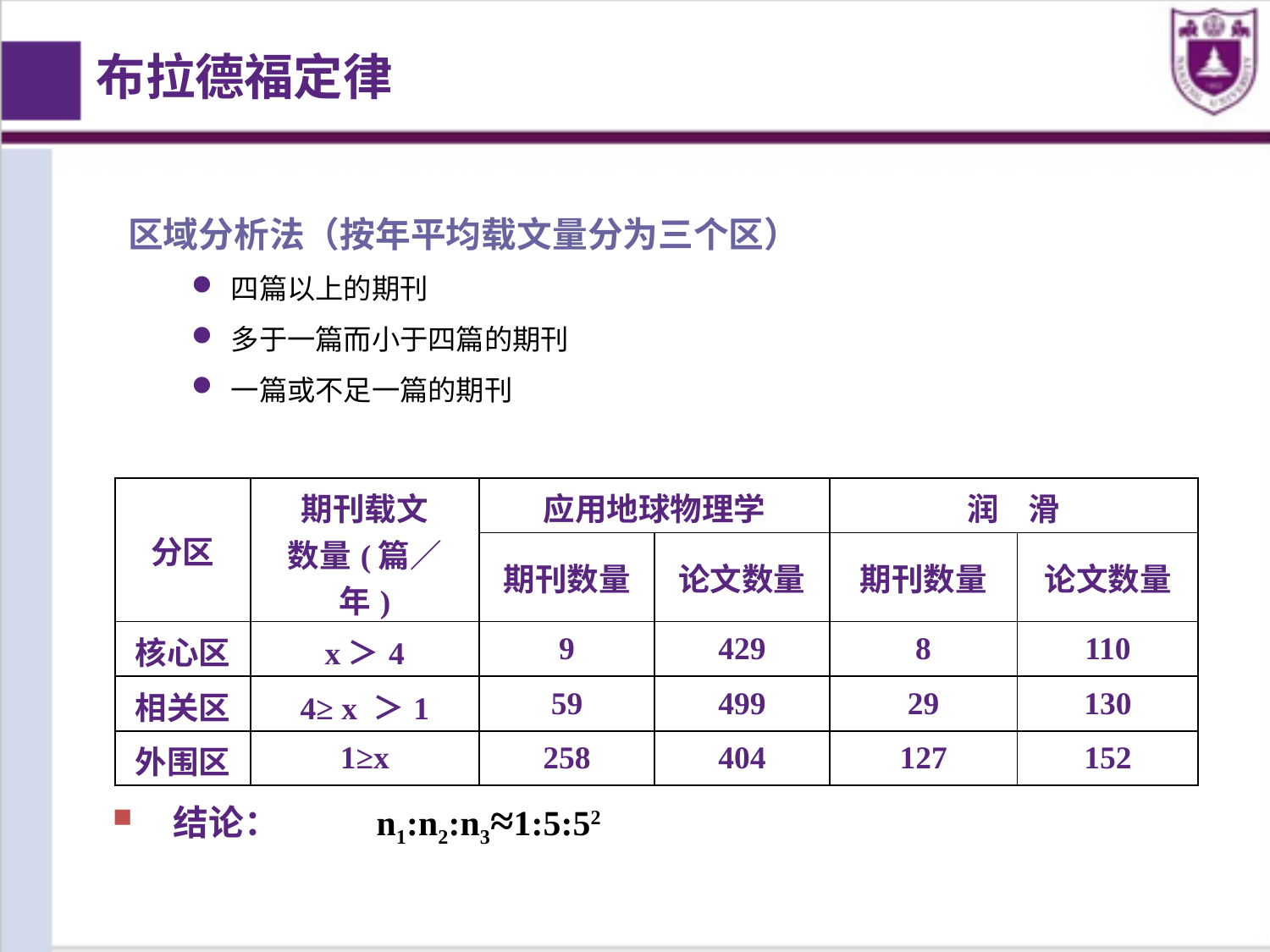

布拉德福定律
区域分析法（按年平均载文量分为三个区）
四篇以上的期刊
多于一篇而小于四篇的期刊
一篇或不足一篇的期刊
| 分区 | 期刊载文 数量(篇／年) | 应用地球物理学 |  | 润 滑 |  |
| --- | --- | --- | --- | --- | --- |
|  |  | 期刊数量 | 论文数量 | 期刊数量 | 论文数量 |
| 核心区 | x＞4 | 9 | 429 | 8 | 110 |
| 相关区 | 4≥ x ＞1 | 59 | 499 | 29 | 130 |
| 外围区 | 1≥x | 258 | 404 | 127 | 152 |
结论：           n1:n2:n3≈1:5:52